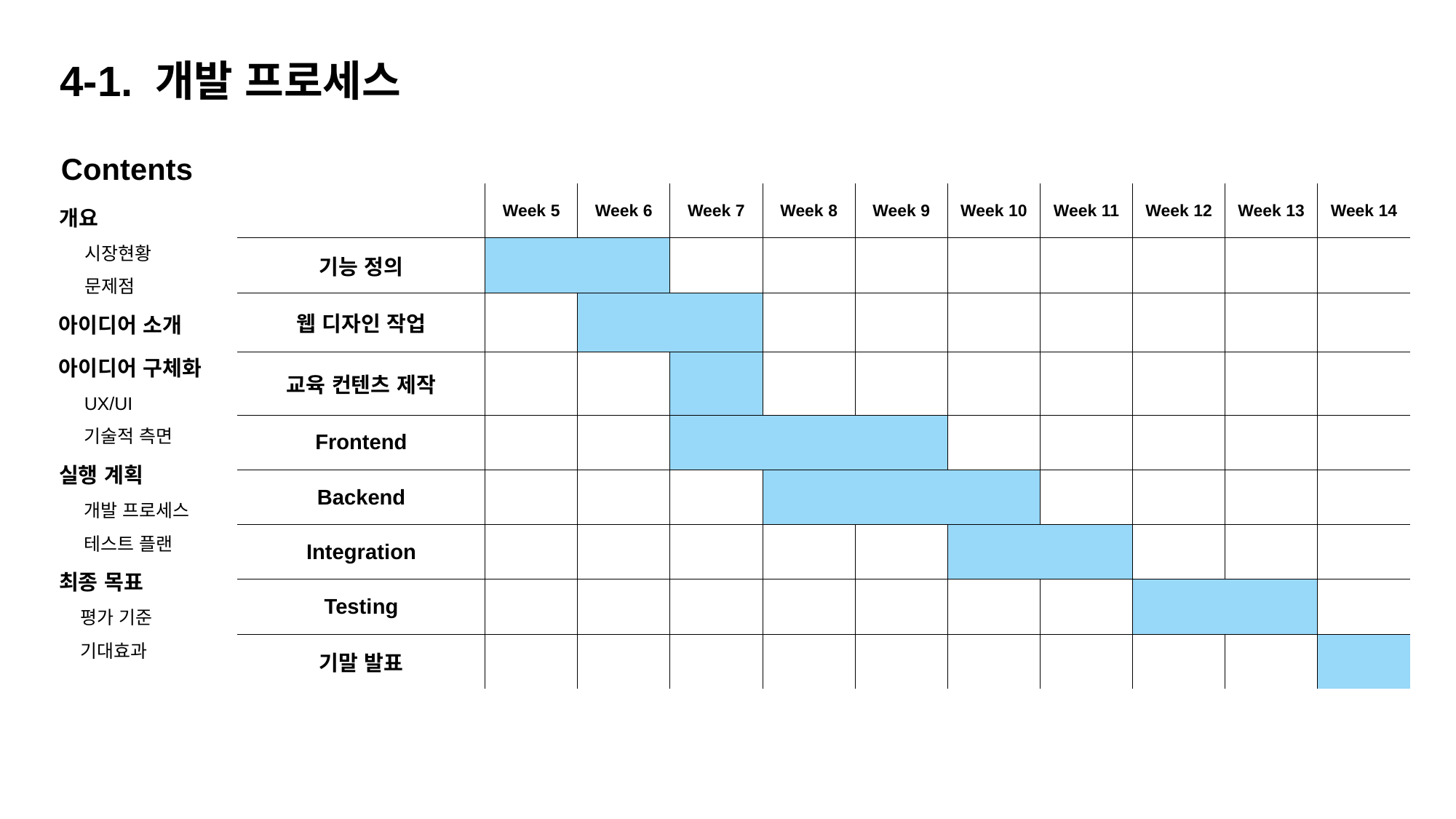

4-1. 개발 프로세스
Contents
개요
시장현황
문제점
아이디어 소개
아이디어 구체화
UX/UI
기술적 측면
실행 계획
개발 프로세스
테스트 플랜
최종 목표
평가 기준
기대효과
|  | Week 5 | Week 6 | Week 7 | Week 8 | Week 9 | Week 10 | Week 11 | Week 12 | Week 13 | Week 14 |
| --- | --- | --- | --- | --- | --- | --- | --- | --- | --- | --- |
| 기능 정의 |  |  |  |  |  |  |  |  |  |  |
| 웹 디자인 작업 |  |  |  |  |  |  |  |  |  |  |
| 교육 컨텐츠 제작 |  |  |  |  |  |  |  |  |  |  |
| Frontend |  |  |  |  |  |  |  |  |  |  |
| Backend |  |  |  |  |  |  |  |  |  |  |
| Integration |  |  |  |  |  |  |  |  |  |  |
| Testing |  |  |  |  |  |  |  |  |  |  |
| 기말 발표 |  |  |  |  |  |  |  |  |  |  |